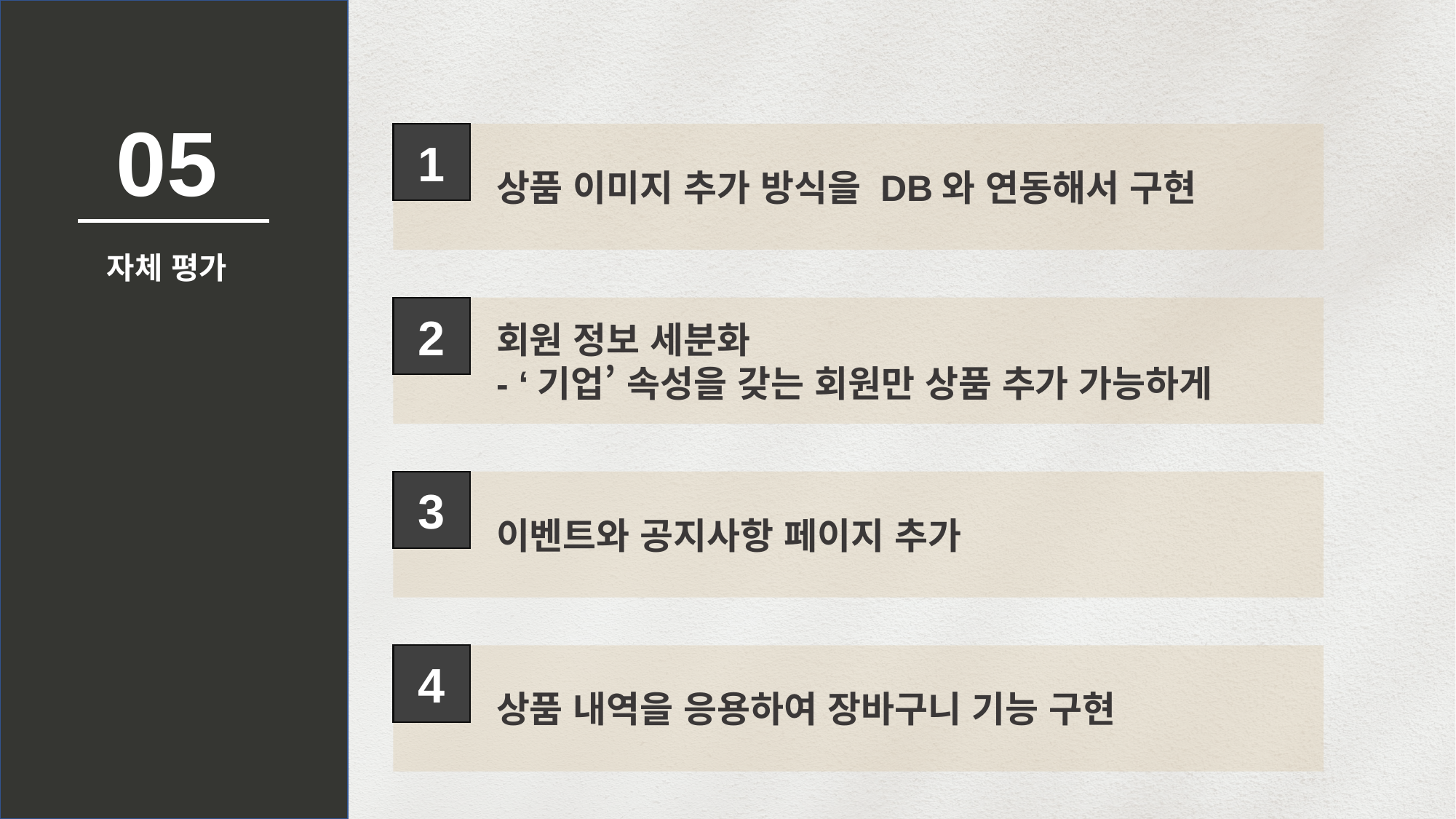

05
1
상품 이미지 추가 방식을 DB와 연동해서 구현
자체 평가
2
회원 정보 세분화
- ‘기업’ 속성을 갖는 회원만 상품 추가 가능하게
3
이벤트와 공지사항 페이지 추가
4
상품 내역을 응용하여 장바구니 기능 구현